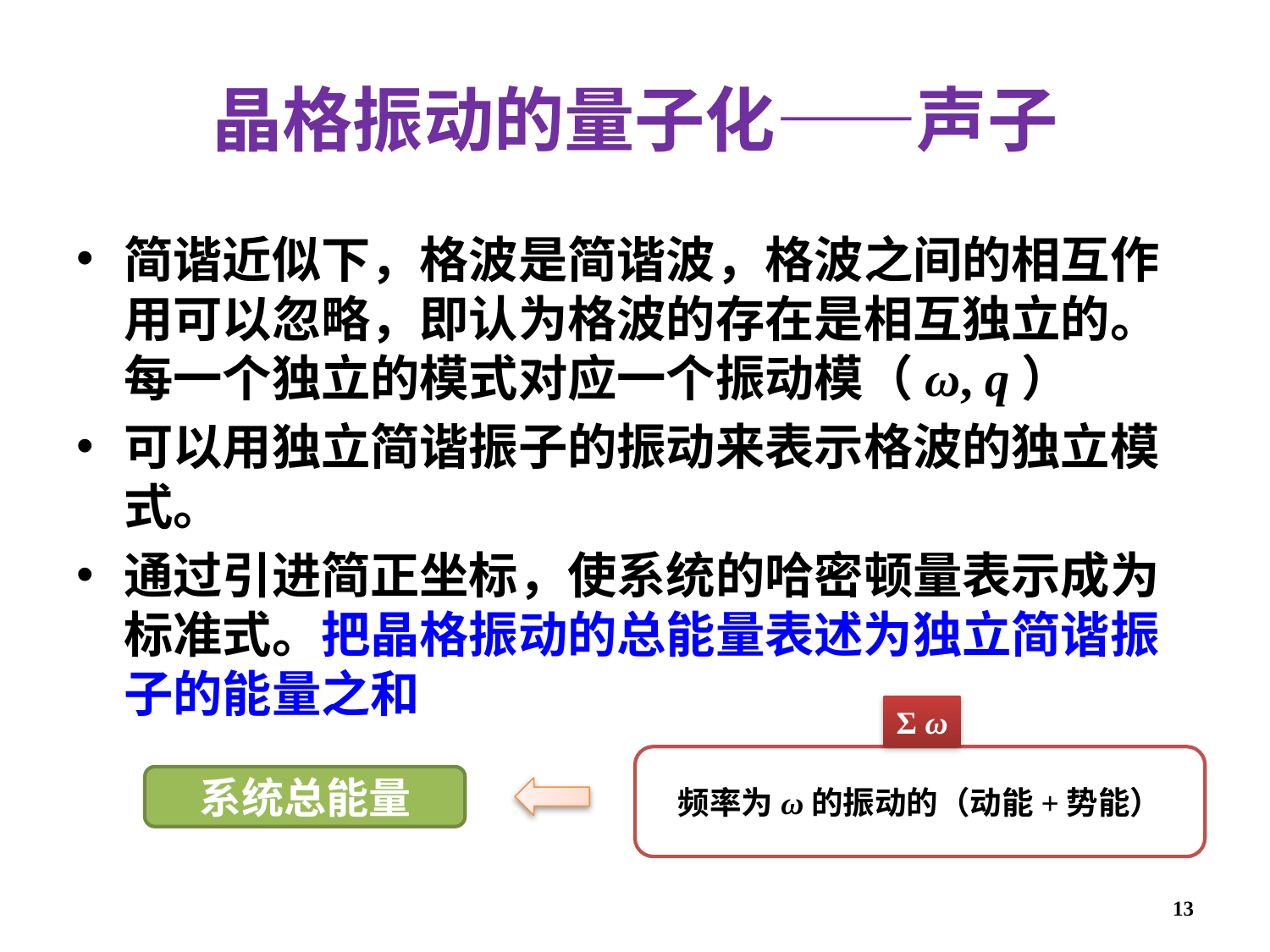

# 晶格振动的量子化——声子
简谐近似下，格波是简谐波，格波之间的相互作用可以忽略，即认为格波的存在是相互独立的。每一个独立的模式对应一个振动模（ω, q）
可以用独立简谐振子的振动来表示格波的独立模式。
通过引进简正坐标，使系统的哈密顿量表示成为标准式。把晶格振动的总能量表述为独立简谐振子的能量之和
Σ ω
频率为ω的振动的（动能+势能）

系统总能量
13